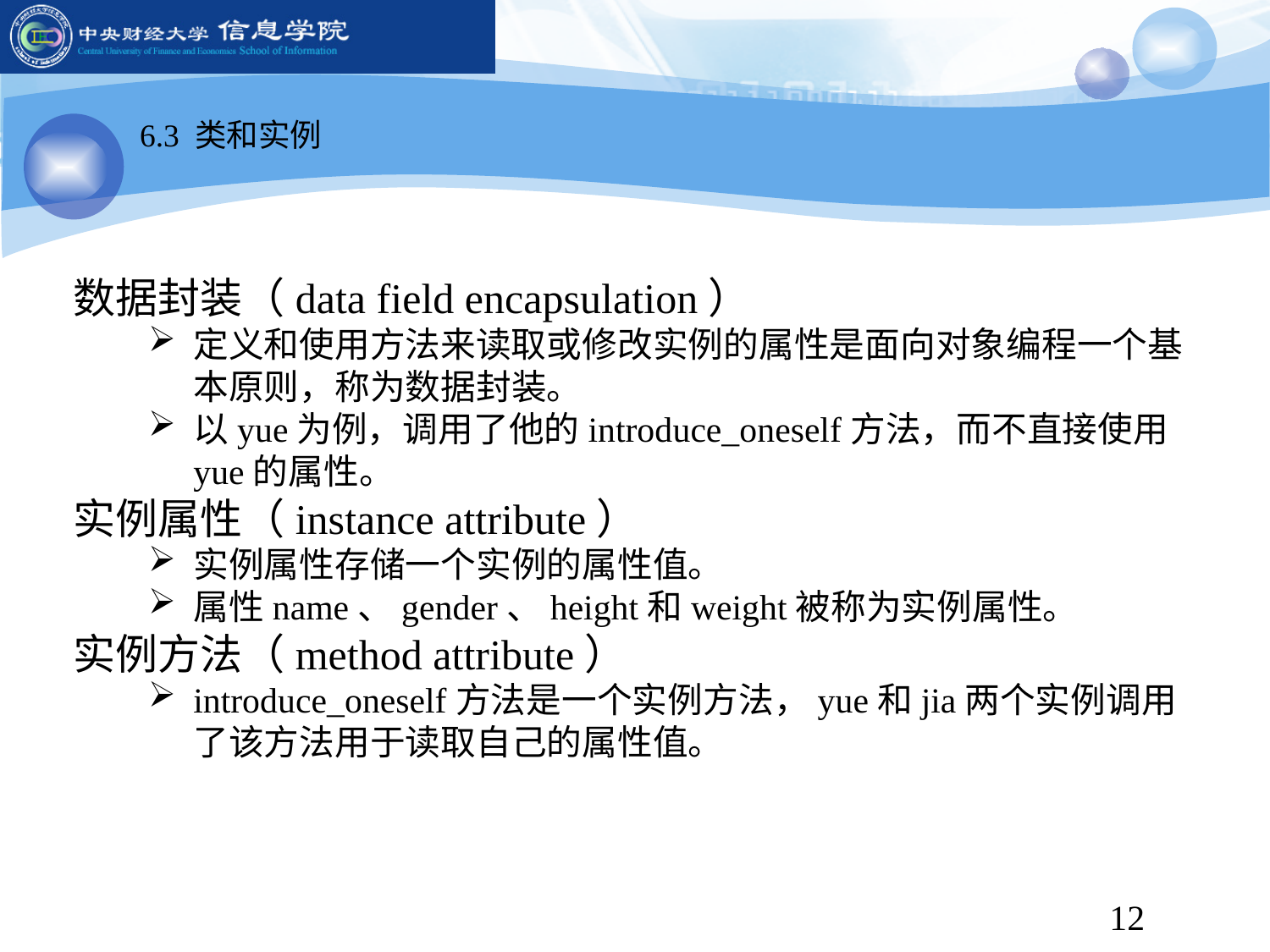

6.3 类和实例
数据封装（data field encapsulation）
定义和使用方法来读取或修改实例的属性是面向对象编程一个基本原则，称为数据封装。
以yue为例，调用了他的introduce_oneself方法，而不直接使用yue的属性。
实例属性（instance attribute）
实例属性存储一个实例的属性值。
属性name、gender、height和weight被称为实例属性。
实例方法（method attribute）
introduce_oneself方法是一个实例方法，yue和jia两个实例调用了该方法用于读取自己的属性值。